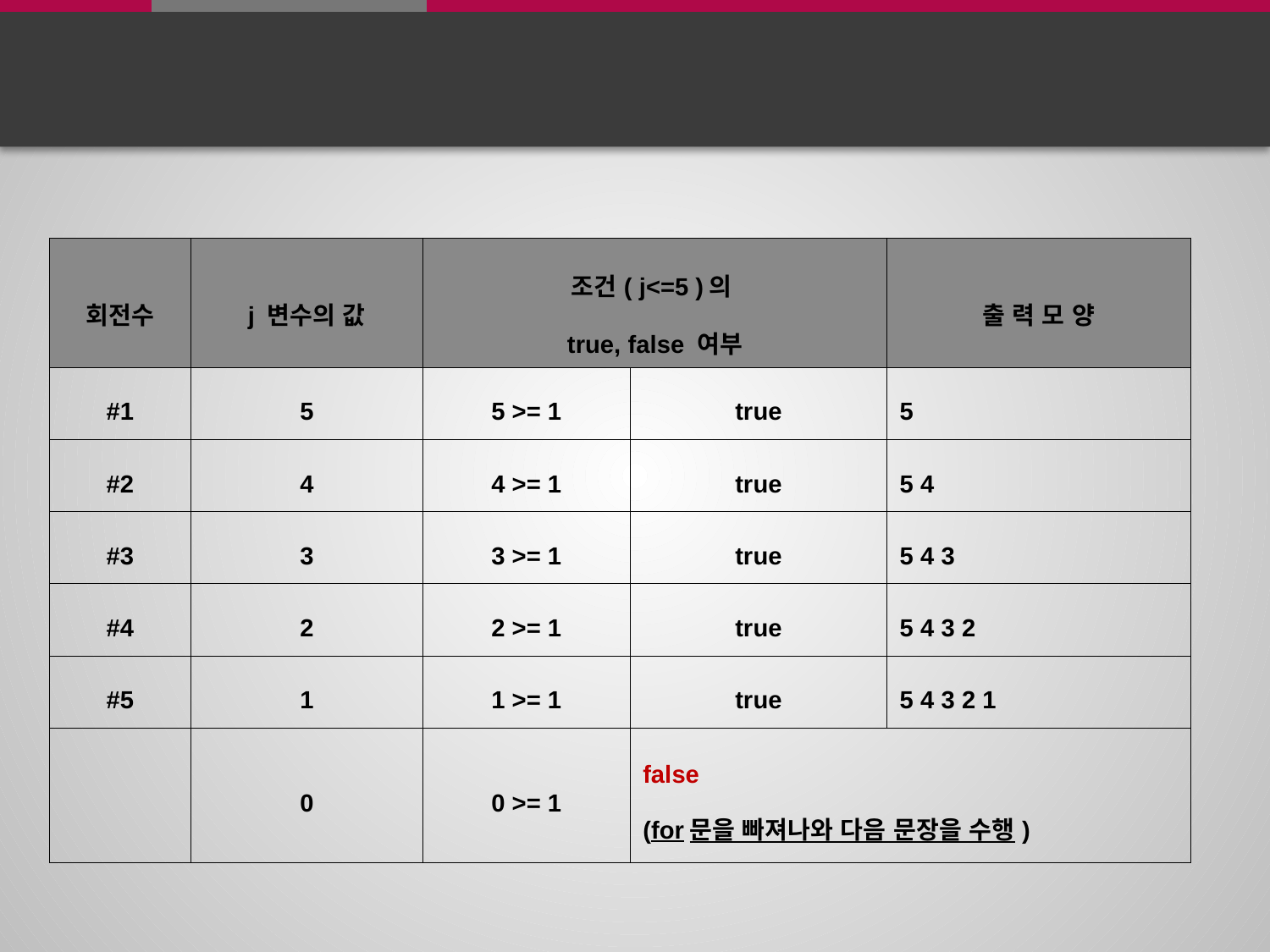

#
| 회전수 | j 변수의 값 | 조건( j<=5 )의 true, false 여부 |  | 출 력 모 양 |
| --- | --- | --- | --- | --- |
| #1 | 5 | 5 >= 1 | true | 5 |
| #2 | 4 | 4 >= 1 | true | 5 4 |
| #3 | 3 | 3 >= 1 | true | 5 4 3 |
| #4 | 2 | 2 >= 1 | true | 5 4 3 2 |
| #5 | 1 | 1 >= 1 | true | 5 4 3 2 1 |
|  | 0 | 0 >= 1 | false (for문을 빠져나와 다음 문장을 수행) |  |